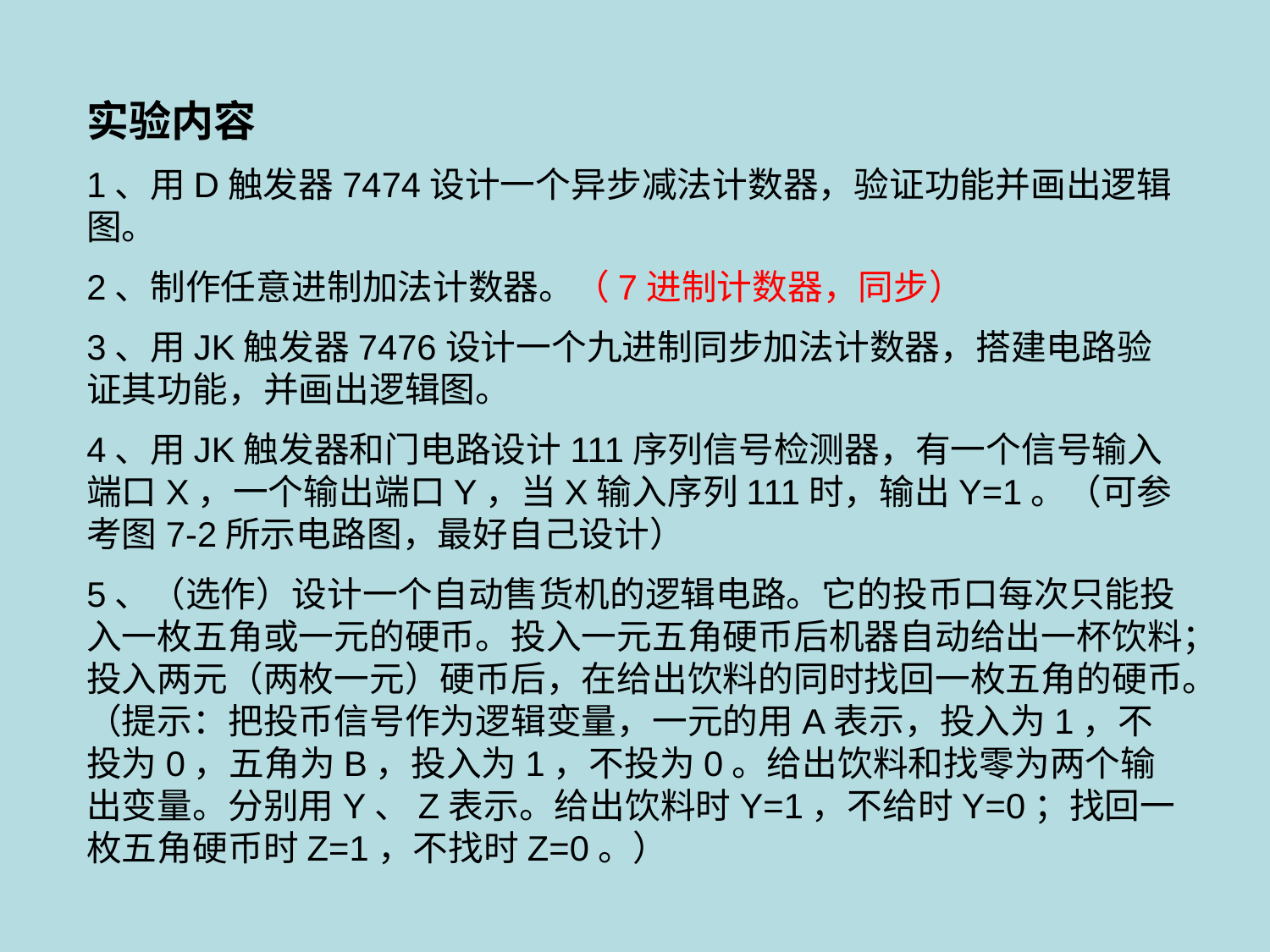

实验内容
1、用D触发器7474设计一个异步减法计数器，验证功能并画出逻辑图。
2、制作任意进制加法计数器。（7进制计数器，同步）
3、用JK触发器7476设计一个九进制同步加法计数器，搭建电路验证其功能，并画出逻辑图。
4、用JK触发器和门电路设计111序列信号检测器，有一个信号输入端口X，一个输出端口Y，当X输入序列111时，输出Y=1。（可参考图7-2所示电路图，最好自己设计）
5、（选作）设计一个自动售货机的逻辑电路。它的投币口每次只能投入一枚五角或一元的硬币。投入一元五角硬币后机器自动给出一杯饮料；投入两元（两枚一元）硬币后，在给出饮料的同时找回一枚五角的硬币。（提示：把投币信号作为逻辑变量，一元的用A表示，投入为1，不投为0，五角为B，投入为1，不投为0。给出饮料和找零为两个输出变量。分别用Y、Z表示。给出饮料时Y=1，不给时Y=0；找回一枚五角硬币时Z=1，不找时Z=0。）